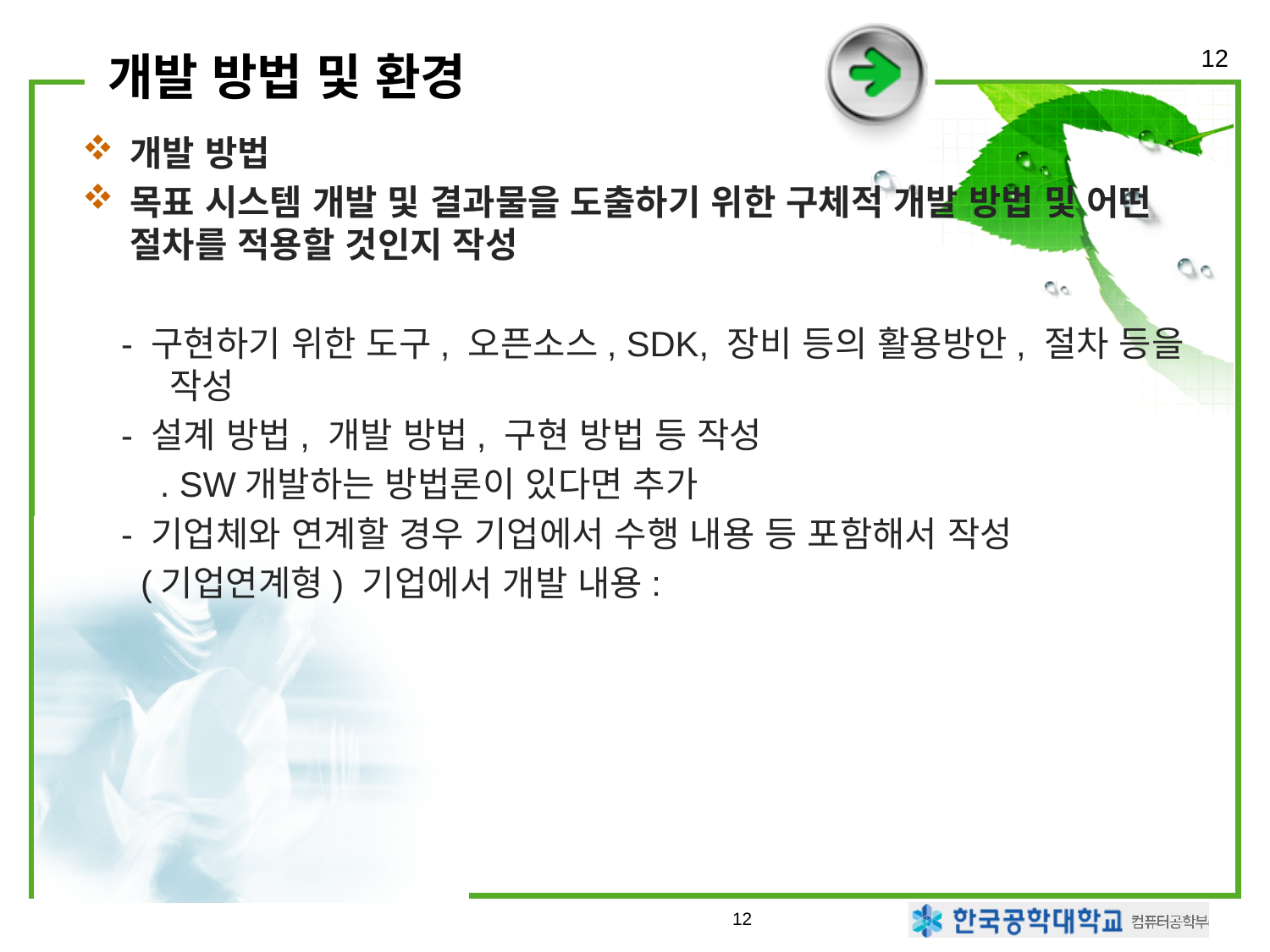

# 개발 방법 및 환경
12
개발 방법
목표 시스템 개발 및 결과물을 도출하기 위한 구체적 개발 방법 및 어떤 절차를 적용할 것인지 작성

    - 구현하기 위한 도구, 오픈소스, SDK, 장비 등의 활용방안, 절차 등을 작성
    - 설계 방법, 개발 방법, 구현 방법 등 작성
        . SW개발하는 방법론이 있다면 추가
    - 기업체와 연계할 경우 기업에서 수행 내용 등 포함해서 작성
      (기업연계형) 기업에서 개발 내용: